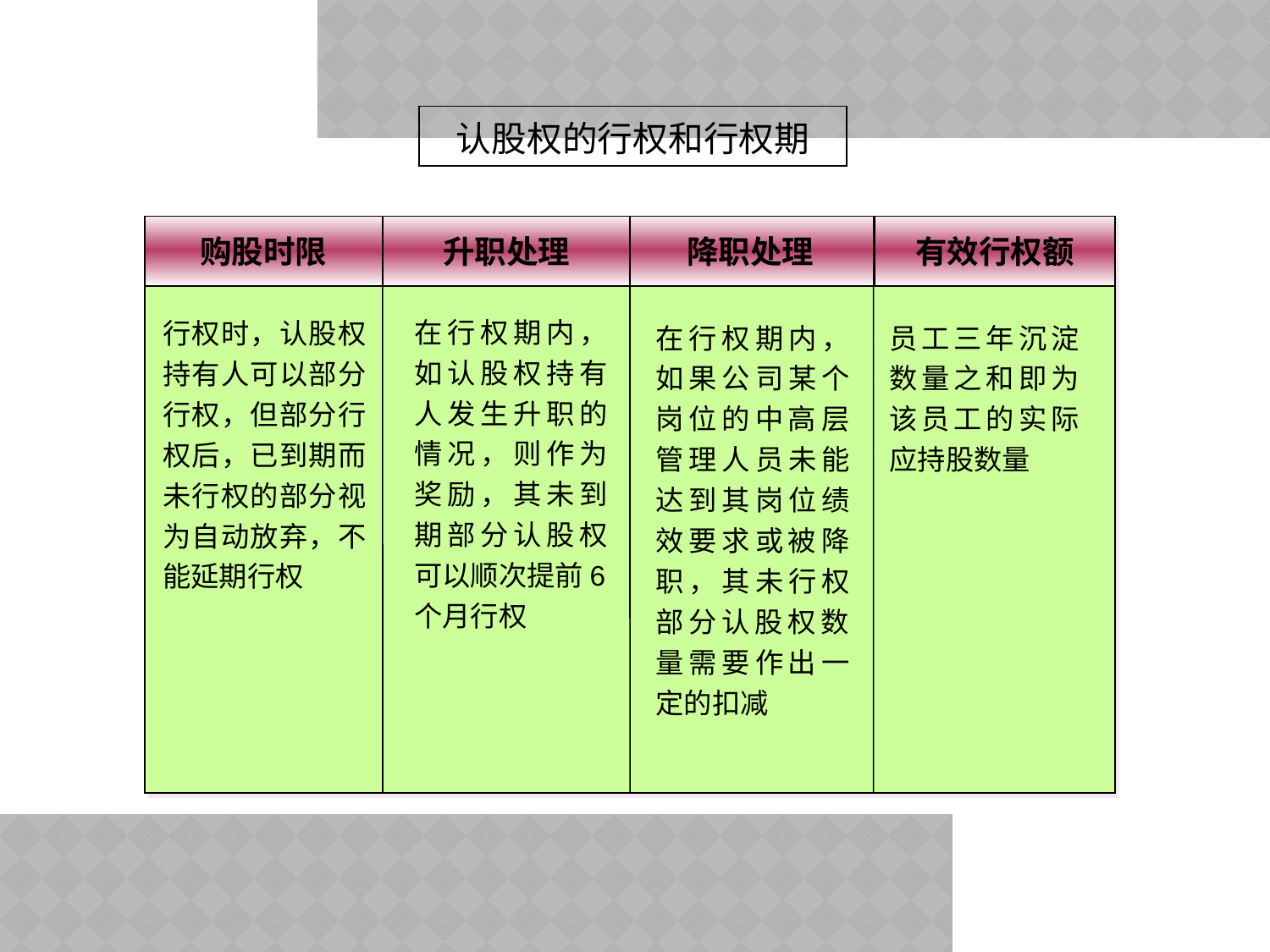

认股权的行权和行权期

购股时限

升职处理
降职处理

在行权期内，如果公司某个岗位的中高层管理人员未能达到其岗位绩效要求或被降职，其未行权部分认股权数量需要作出一定的扣减

有效行权额

员工三年沉淀数量之和即为该员工的实际应持股数量

在行权期内，如认股权持有人发生升职的情况，则作为奖励，其未到期部分认股权可以顺次提前6个月行权

行权时，认股权持有人可以部分行权，但部分行权后，已到期而未行权的部分视为自动放弃，不能延期行权